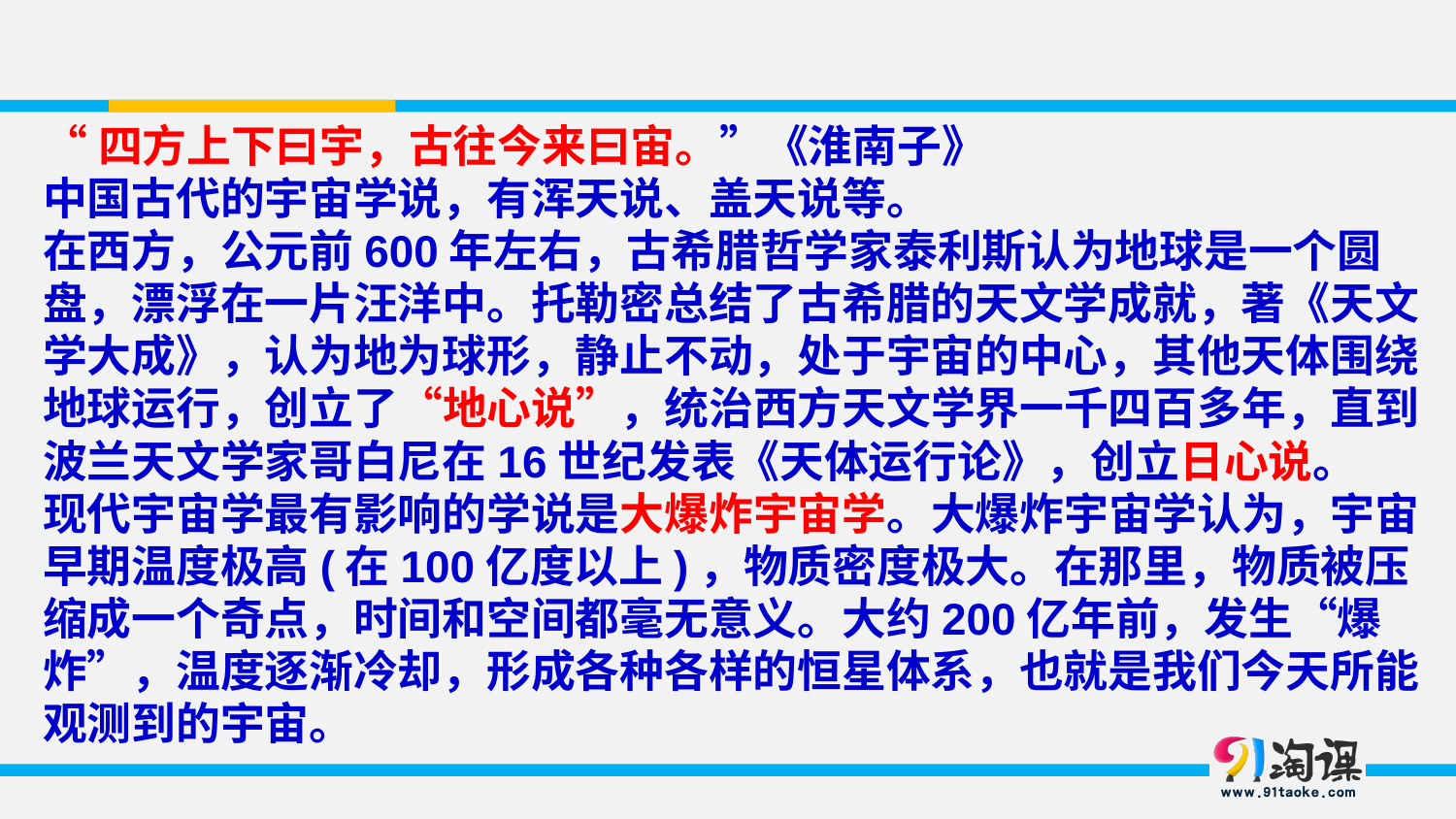

“四方上下曰宇，古往今来曰宙。”《淮南子》
中国古代的宇宙学说，有浑天说、盖天说等。
在西方，公元前600年左右，古希腊哲学家泰利斯认为地球是一个圆盘，漂浮在一片汪洋中。托勒密总结了古希腊的天文学成就，著《天文学大成》，认为地为球形，静止不动，处于宇宙的中心，其他天体围绕地球运行，创立了“地心说”，统治西方天文学界一千四百多年，直到波兰天文学家哥白尼在16世纪发表《天体运行论》，创立日心说。
现代宇宙学最有影响的学说是大爆炸宇宙学。大爆炸宇宙学认为，宇宙早期温度极高(在100亿度以上)，物质密度极大。在那里，物质被压缩成一个奇点，时间和空间都毫无意义。大约200亿年前，发生“爆炸”，温度逐渐冷却，形成各种各样的恒星体系，也就是我们今天所能观测到的宇宙。